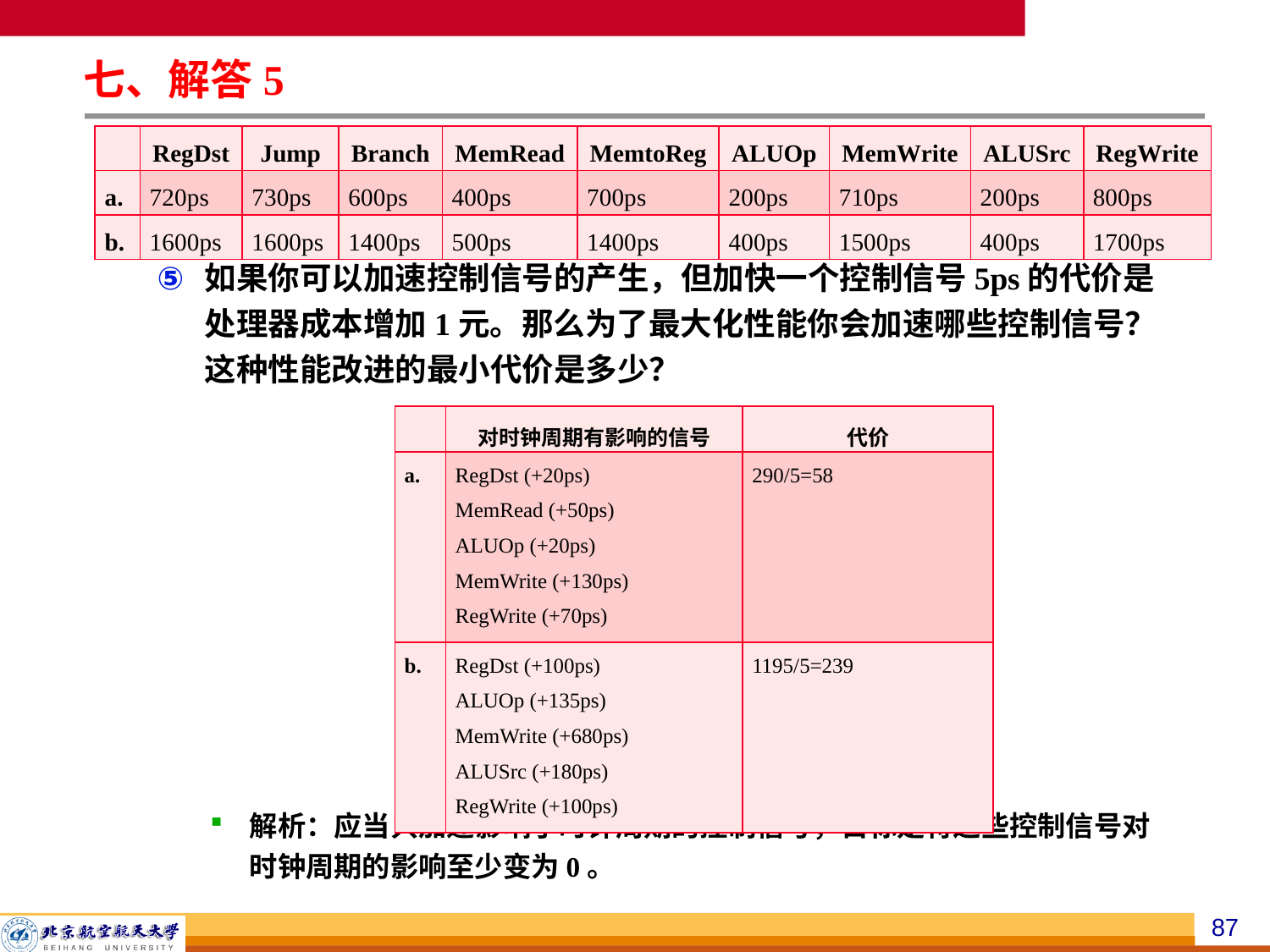

七、解答5

如果你可以加速控制信号的产生，但加快一个控制信号5ps的代价是处理器成本增加1元。那么为了最大化性能你会加速哪些控制信号？这种性能改进的最小代价是多少？

解析：应当只加速影响了时钟周期的控制信号，目标是将这些控制信号对时钟周期的影响至少变为0。
|  | RegDst | Jump | Branch | MemRead | MemtoReg | ALUOp | MemWrite | ALUSrc | RegWrite |
| --- | --- | --- | --- | --- | --- | --- | --- | --- | --- |
| a. | 720ps | 730ps | 600ps | 400ps | 700ps | 200ps | 710ps | 200ps | 800ps |
| b. | 1600ps | 1600ps | 1400ps | 500ps | 1400ps | 400ps | 1500ps | 400ps | 1700ps |
|  | 对时钟周期有影响的信号 | 代价 |
| --- | --- | --- |
| a. | RegDst (+20ps) MemRead (+50ps) ALUOp (+20ps) MemWrite (+130ps) RegWrite (+70ps) | 290/5=58 |
| b. | RegDst (+100ps) ALUOp (+135ps) MemWrite (+680ps) ALUSrc (+180ps) RegWrite (+100ps) | 1195/5=239 |